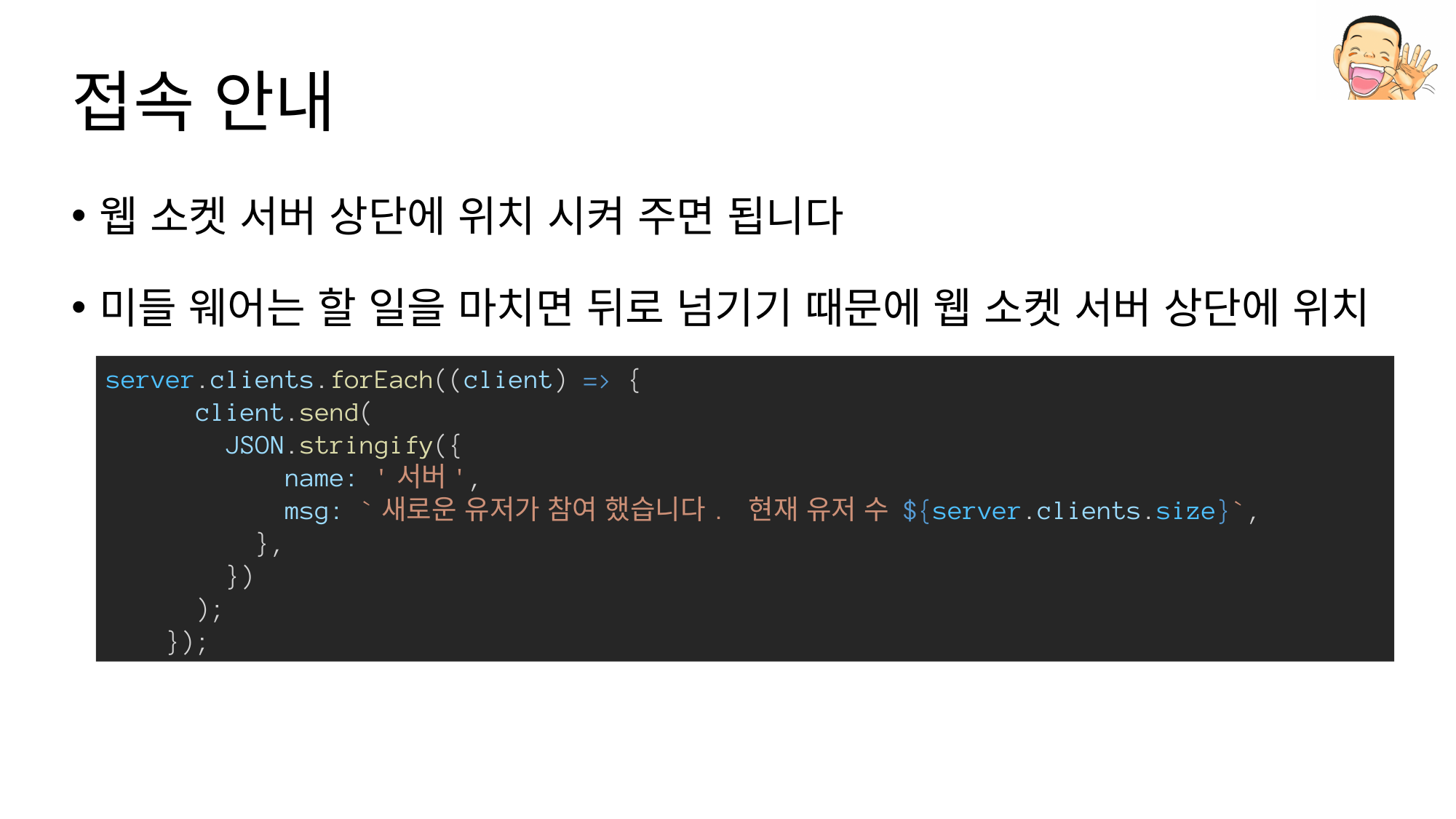

# 접속 안내
웹 소켓 서버 상단에 위치 시켜 주면 됩니다
미들 웨어는 할 일을 마치면 뒤로 넘기기 때문에 웹 소켓 서버 상단에 위치
server.clients.forEach((client) => {
      client.send(
        JSON.stringify({
            name: '서버',
            msg: `새로운 유저가 참여 했습니다. 현재 유저 수 ${server.clients.size}`,
          },
        })
      );
    });